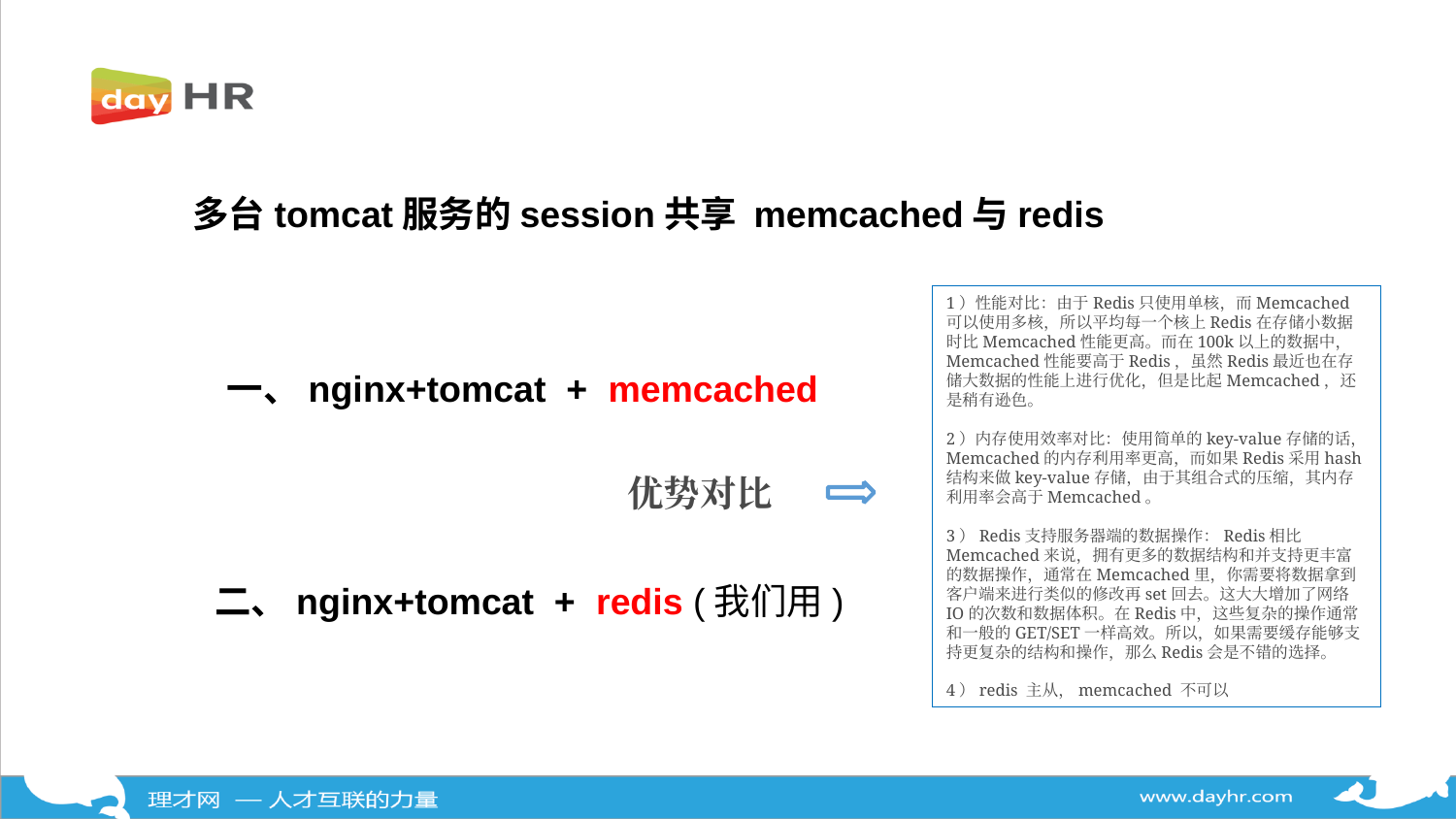

多台tomcat服务的session共享 memcached与redis
1）性能对比：由于Redis只使用单核，而Memcached可以使用多核，所以平均每一个核上Redis在存储小数据时比Memcached性能更高。而在100k以上的数据中，Memcached性能要高于Redis，虽然Redis最近也在存储大数据的性能上进行优化，但是比起Memcached，还是稍有逊色。

2）内存使用效率对比：使用简单的key-value存储的话，Memcached的内存利用率更高，而如果Redis采用hash结构来做key-value存储，由于其组合式的压缩，其内存利用率会高于Memcached。

3）Redis支持服务器端的数据操作：Redis相比Memcached来说，拥有更多的数据结构和并支持更丰富的数据操作，通常在Memcached里，你需要将数据拿到客户端来进行类似的修改再set回去。这大大增加了网络IO的次数和数据体积。在Redis中，这些复杂的操作通常和一般的GET/SET一样高效。所以，如果需要缓存能够支持更复杂的结构和操作，那么Redis会是不错的选择。

4）redis 主从，memcached 不可以
一、nginx+tomcat  +  memcached
优势对比

二、nginx+tomcat  +  redis (我们用)